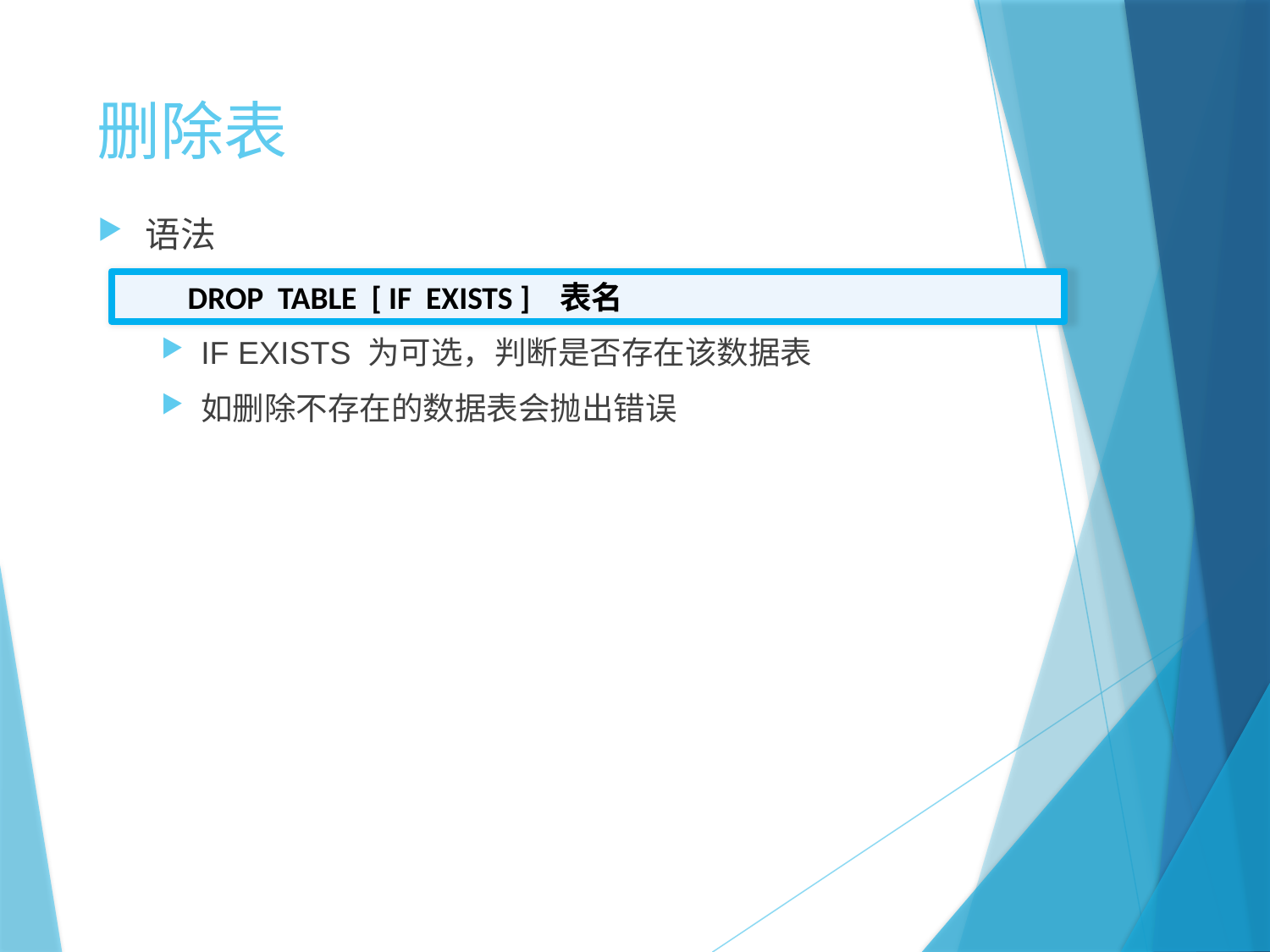

# 删除表
语法

IF EXISTS 为可选，判断是否存在该数据表
如删除不存在的数据表会抛出错误

DROP  TABLE  [ IF  EXISTS ]   表名